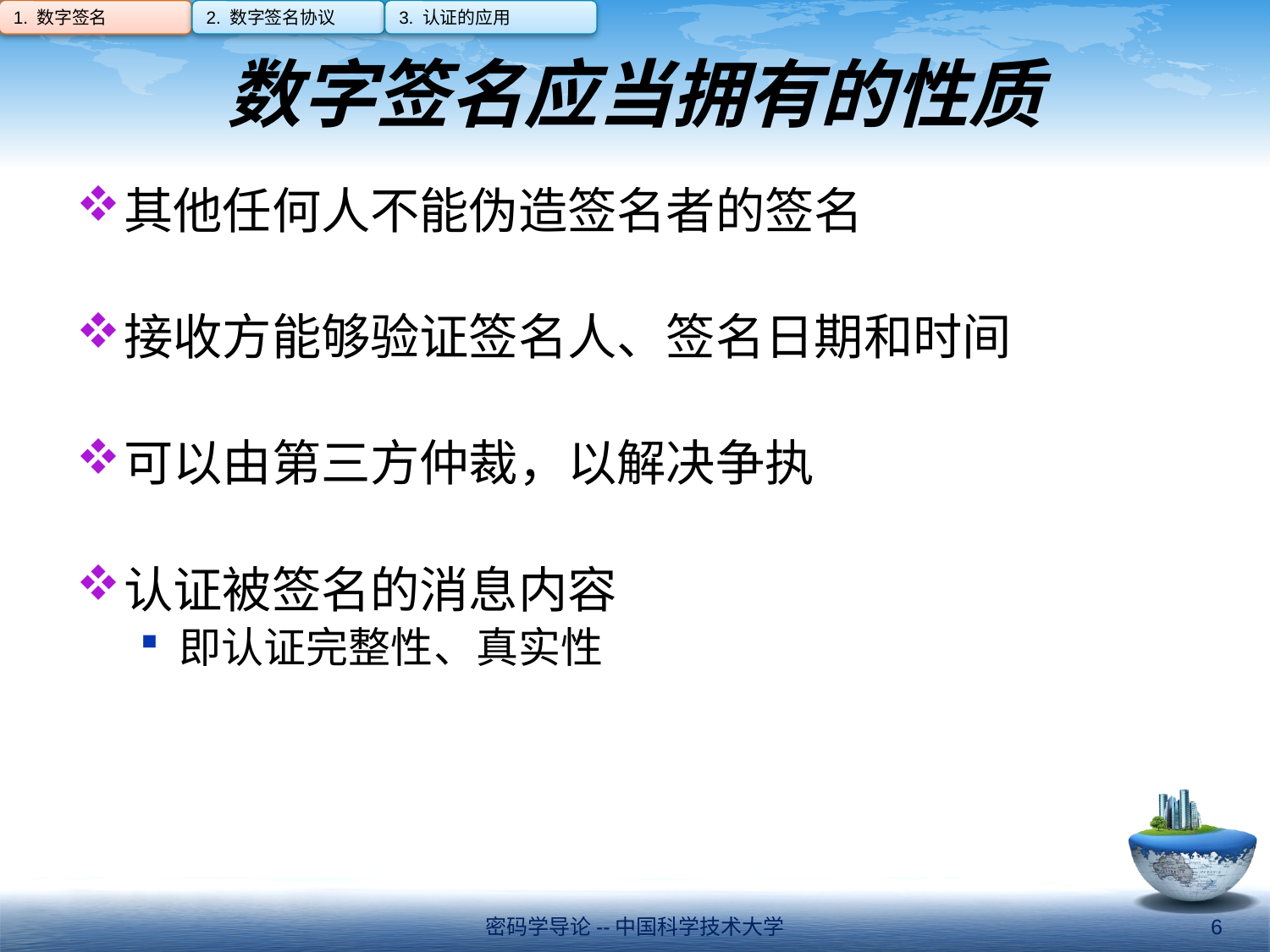

1. 数字签名
2. 数字签名协议
3. 认证的应用
# 数字签名应当拥有的性质
其他任何人不能伪造签名者的签名

接收方能够验证签名人、签名日期和时间

可以由第三方仲裁，以解决争执

认证被签名的消息内容
即认证完整性、真实性

密码学导论--中国科学技术大学
6